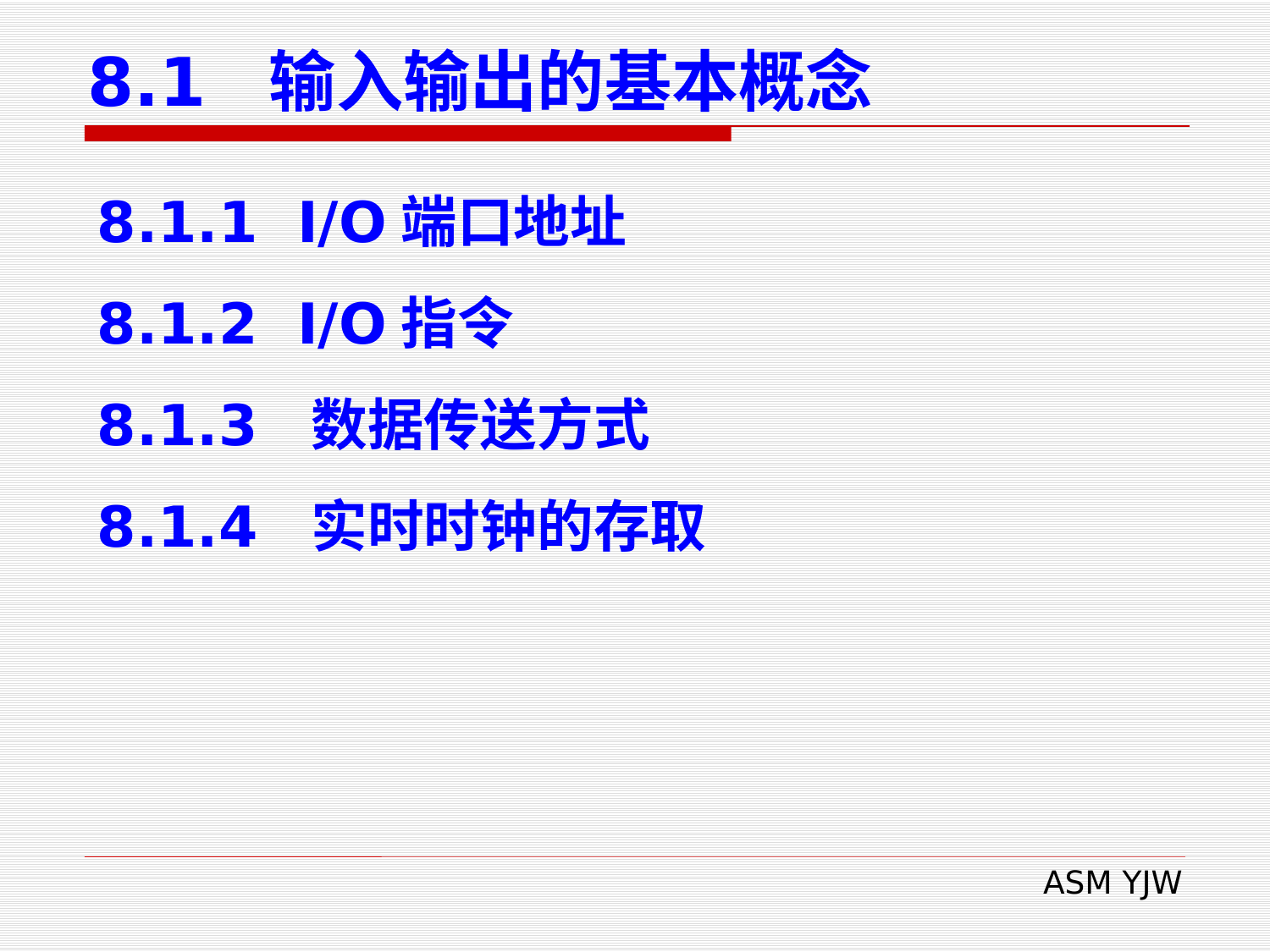

# 8.1  输入输出的基本概念
8.1.1  I/O端口地址
8.1.2  I/O指令
8.1.3  数据传送方式
8.1.4  实时时钟的存取